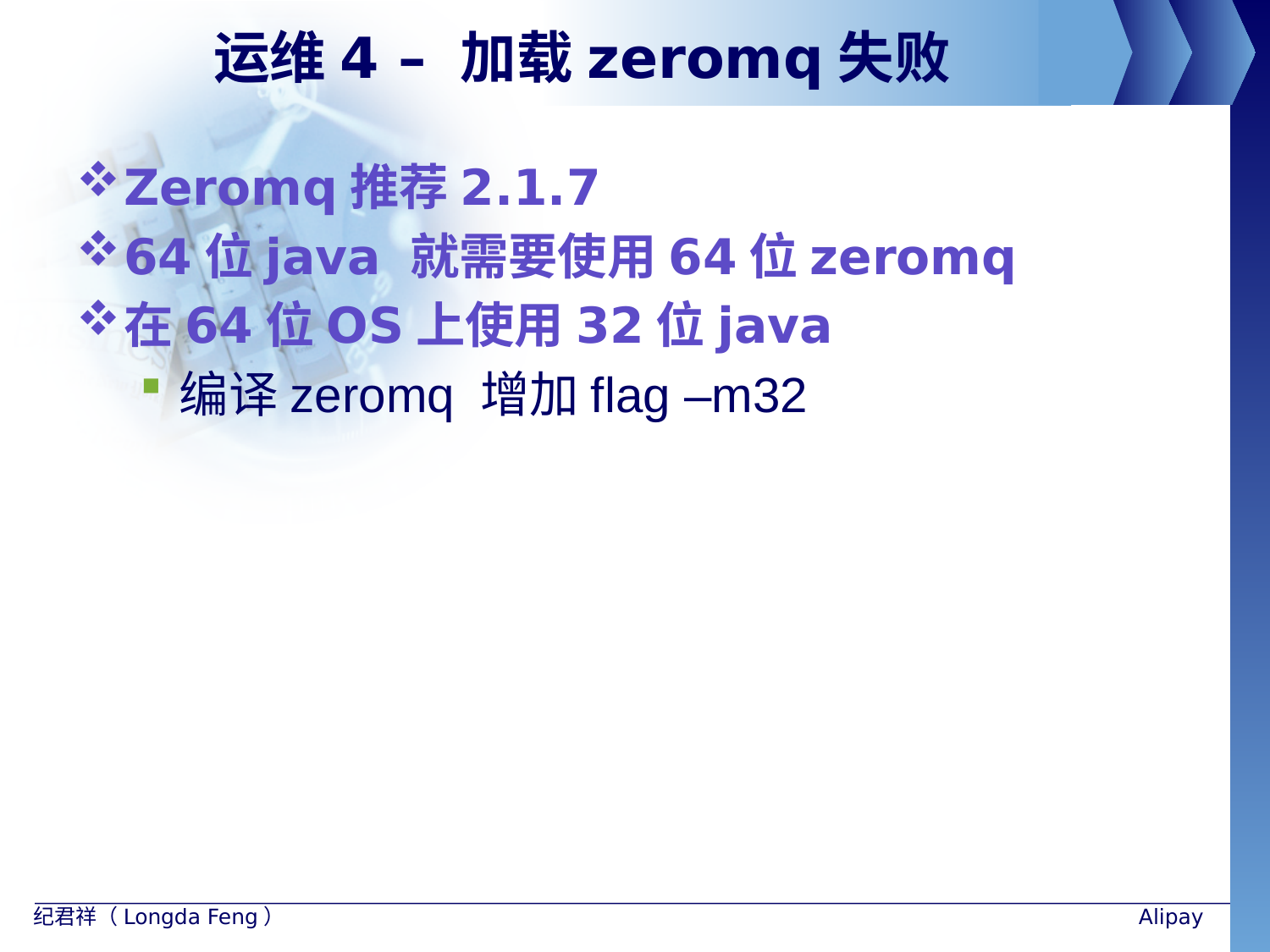

# 运维4 – 加载zeromq失败
Zeromq推荐2.1.7
64位java 就需要使用64位zeromq
在64位OS上使用32位java
编译zeromq 增加flag –m32

纪君祥（Longda Feng）
Alipay